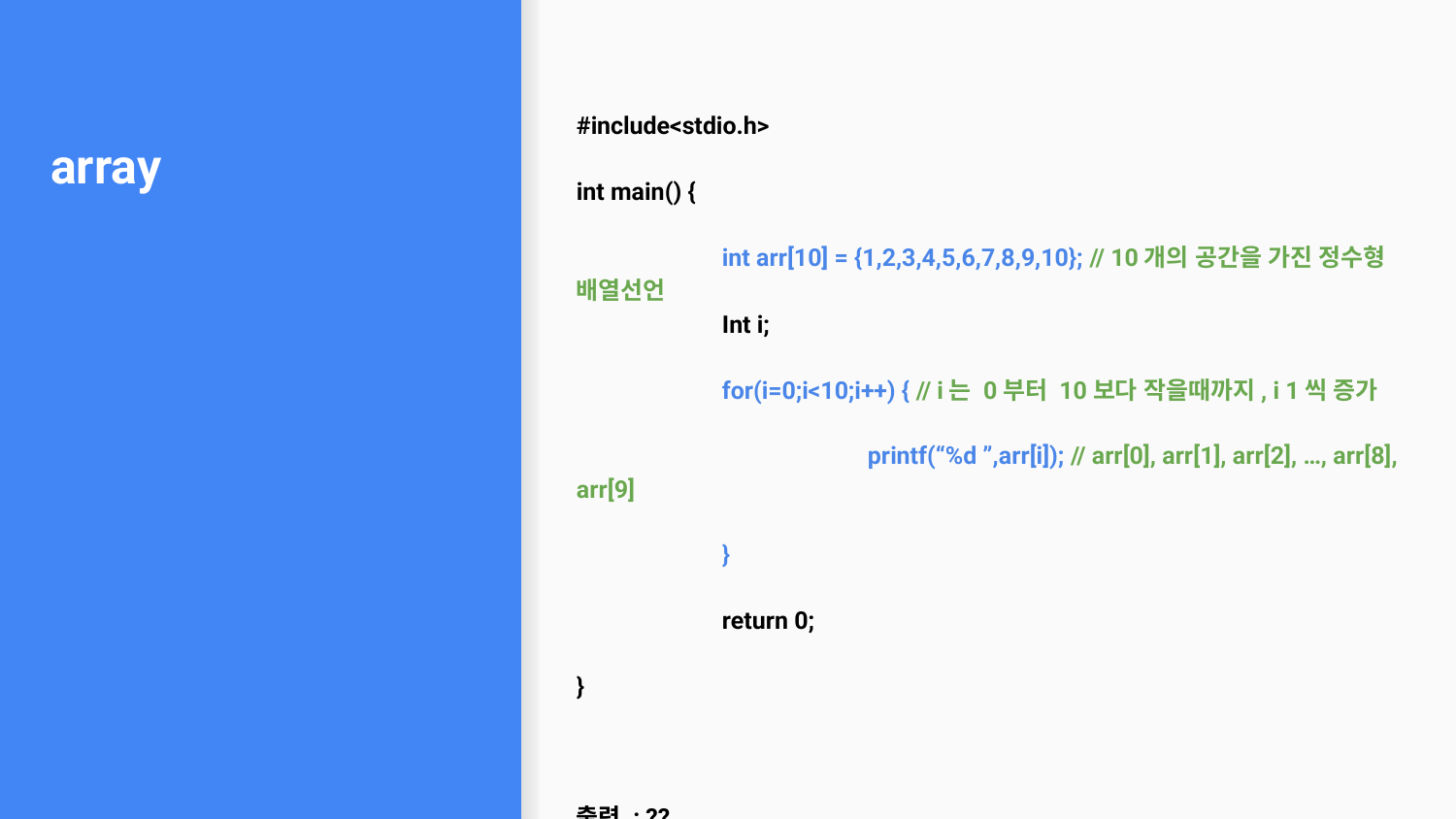

# array
#include<stdio.h>
int main() {
	int arr[10] = {1,2,3,4,5,6,7,8,9,10}; // 10개의 공간을 가진 정수형 배열선언
	Int i;
	for(i=0;i<10;i++) { // i는 0부터 10보다 작을때까지, i 1씩 증가
		printf(“%d ”,arr[i]); // arr[0], arr[1], arr[2], …, arr[8], arr[9]
	}
	return 0;
}

출력 : ??